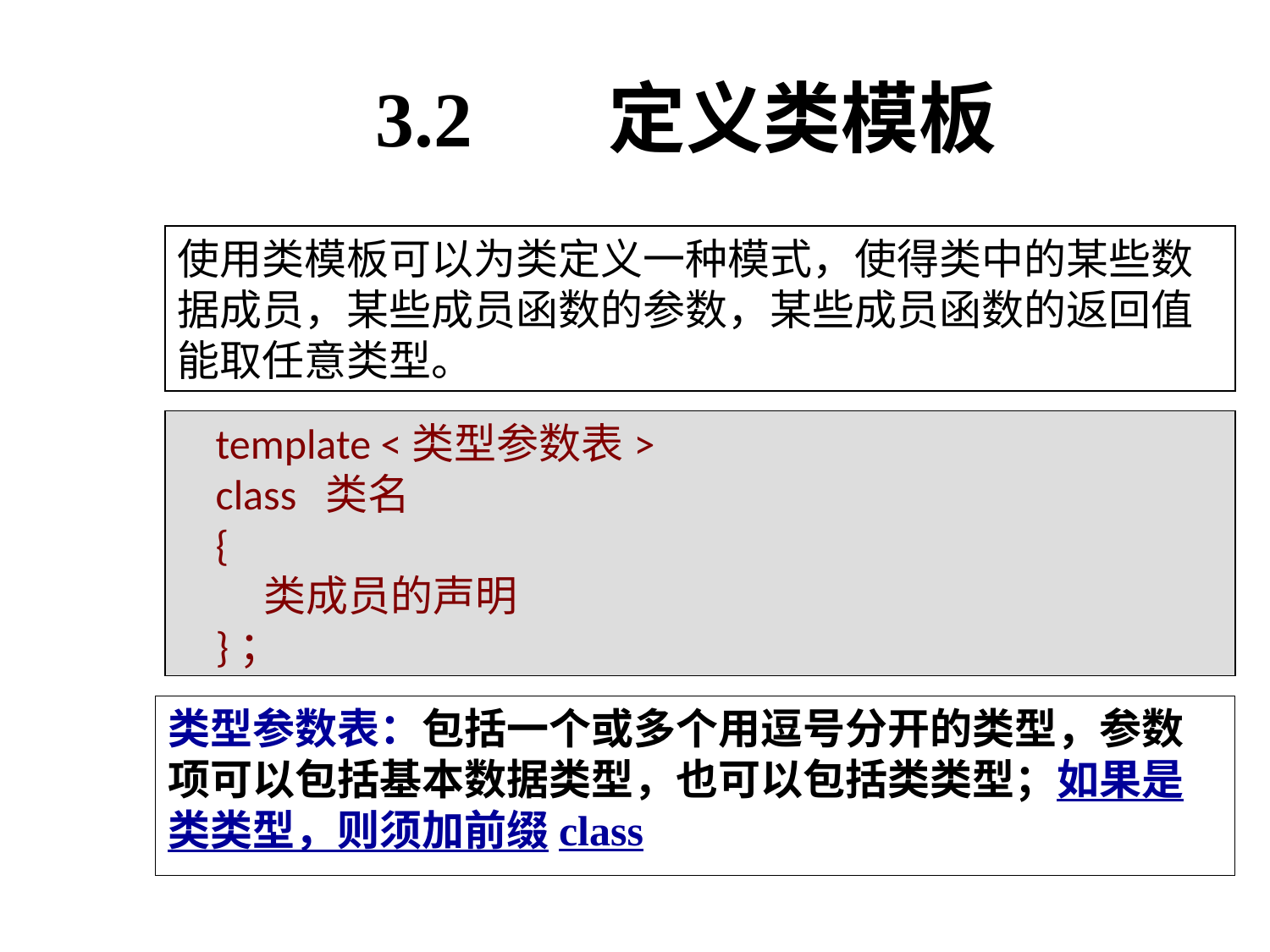

# 3.2      定义类模板
使用类模板可以为类定义一种模式，使得类中的某些数据成员，某些成员函数的参数，某些成员函数的返回值能取任意类型。
    template <类型参数表>
    class  类名
    {
        类成员的声明
    }；
类型参数表：包括一个或多个用逗号分开的类型，参数项可以包括基本数据类型，也可以包括类类型；如果是类类型，则须加前缀class